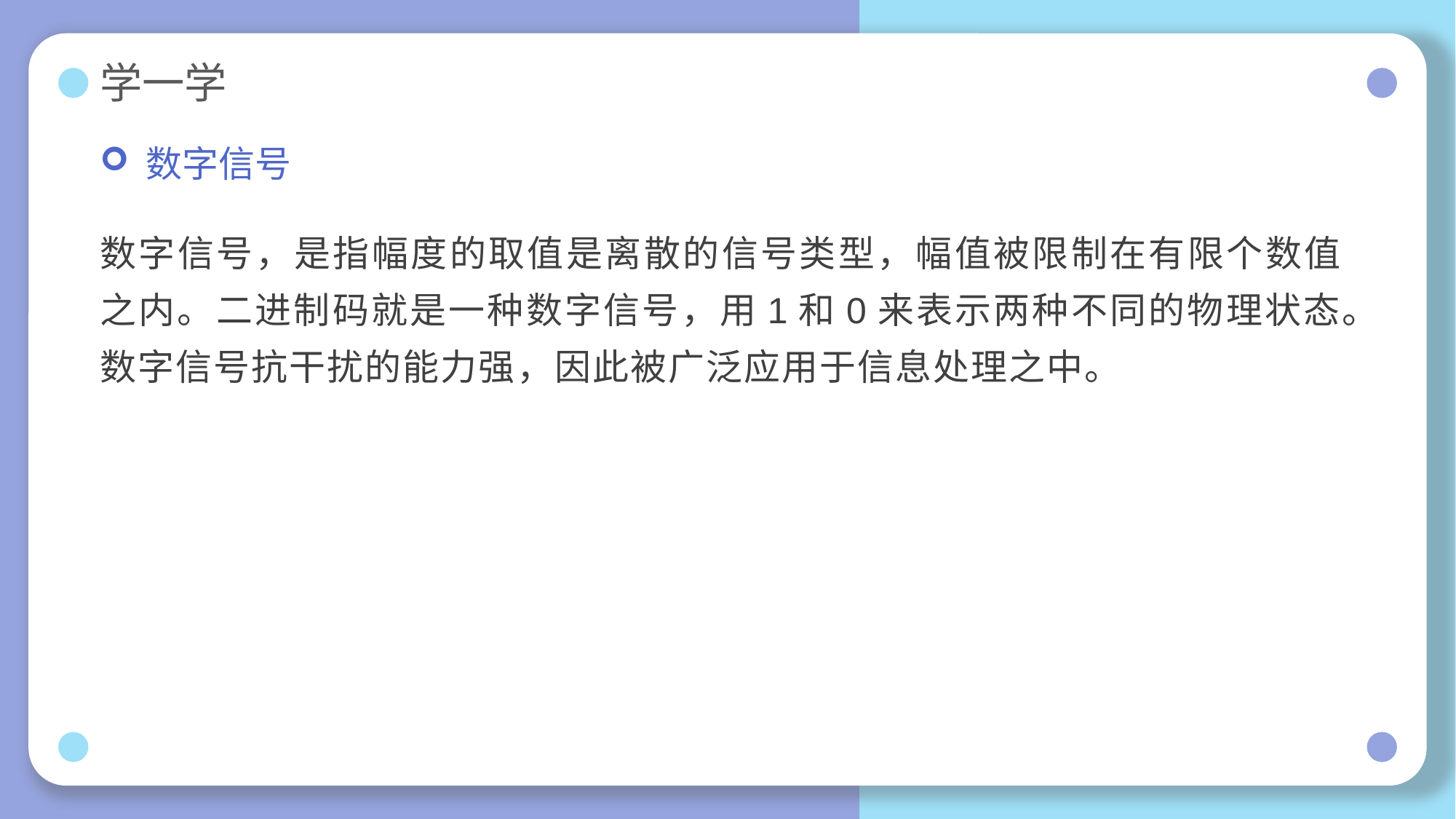

# 学一学
 数字信号
数字信号，是指幅度的取值是离散的信号类型，幅值被限制在有限个数值之内。二进制码就是一种数字信号，用1和0来表示两种不同的物理状态。数字信号抗干扰的能力强，因此被广泛应用于信息处理之中。